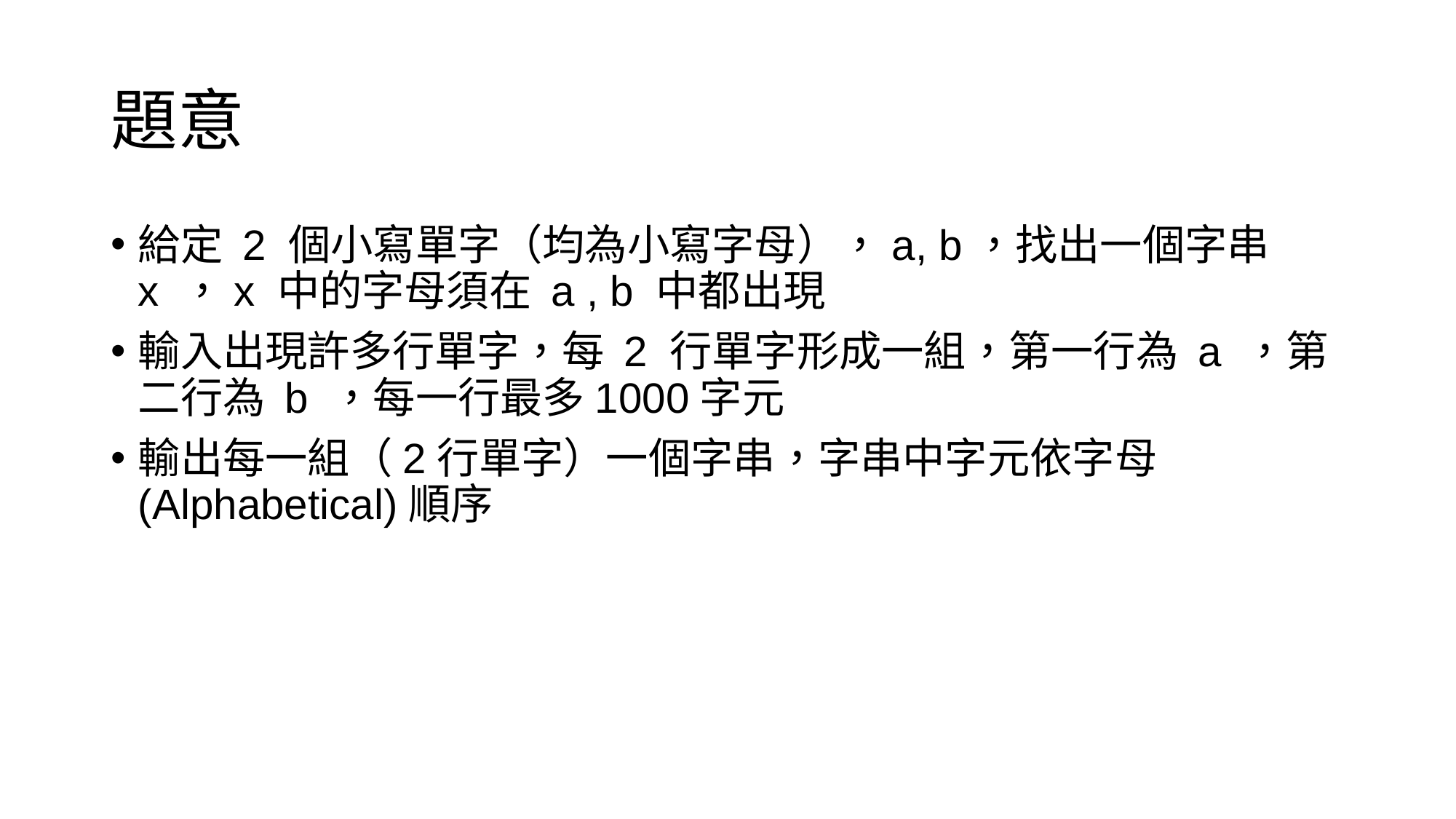

# 題意
給定 2 個小寫單字（均為小寫字母），a, b，找出一個字串 x ，x 中的字母須在 a , b 中都出現
輸入出現許多行單字，每 2 行單字形成一組，第一行為 a ，第二行為 b ，每一行最多1000字元
輸出每一組（2行單字）一個字串，字串中字元依字母(Alphabetical)順序